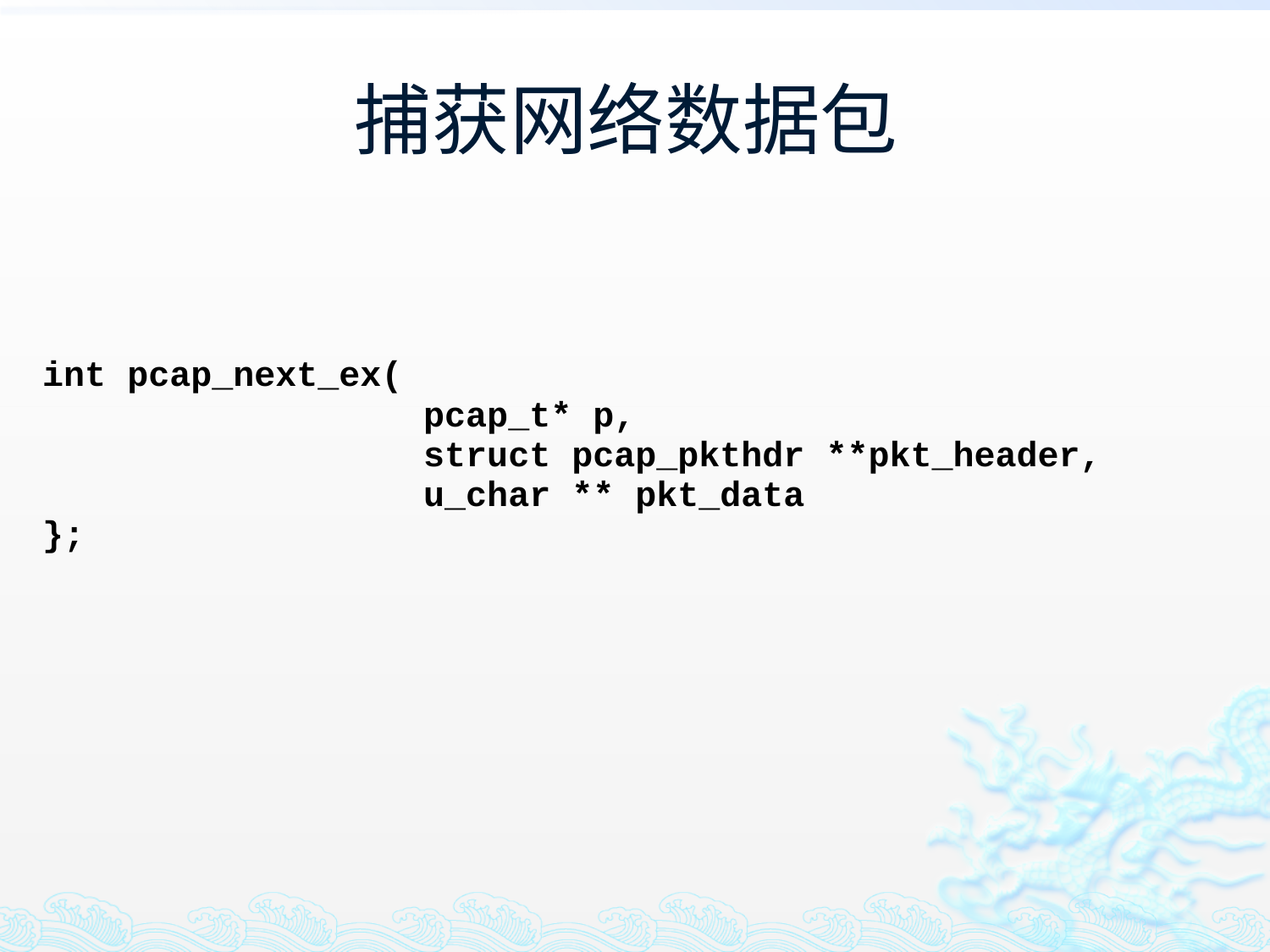

# 捕获网络数据包

| int pcap\_next\_ex( pcap\_t\* p, struct pcap\_pkthdr \*\*pkt\_header, u\_char \*\* pkt\_data }; |
| --- |